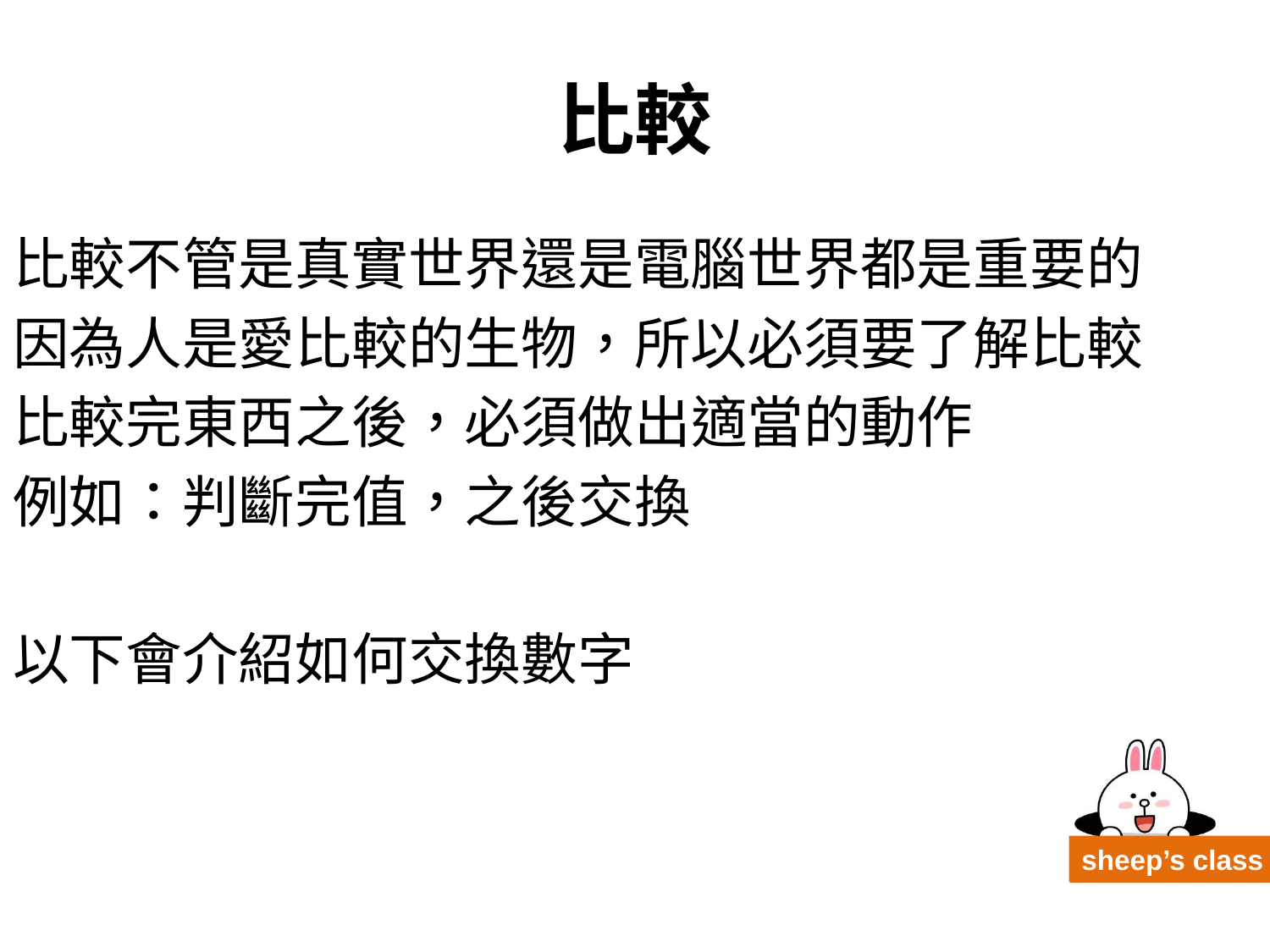

# 比較
比較不管是真實世界還是電腦世界都是重要的
因為人是愛比較的生物，所以必須要了解比較
比較完東西之後，必須做出適當的動作
例如：判斷完值，之後交換

以下會介紹如何交換數字